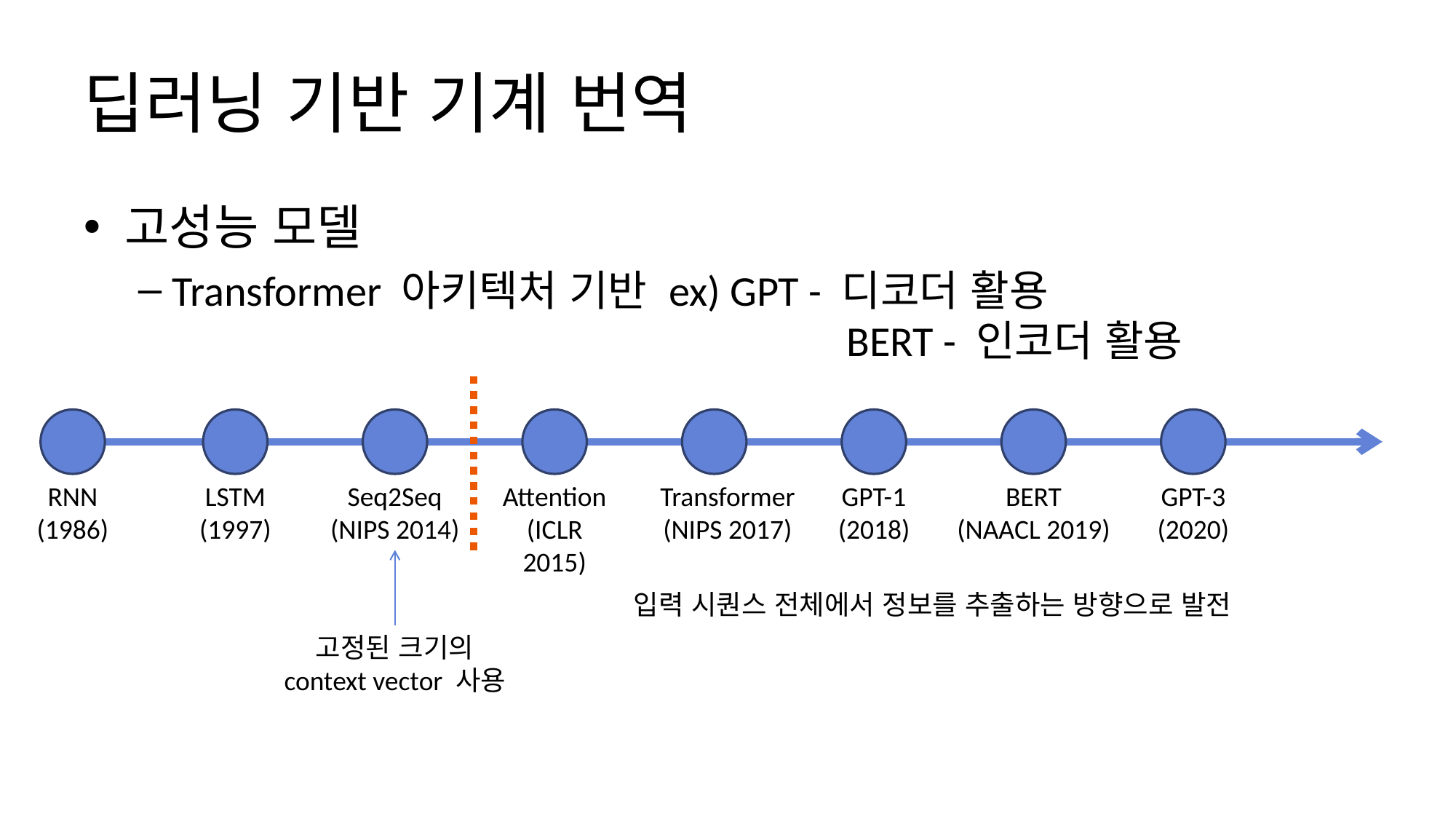

# 딥러닝 기반 기계 번역
고성능 모델
Transformer 아키텍처 기반 ex) GPT - 디코더 활용
					          BERT - 인코더 활용

Seq2Seq
(NIPS 2014)
BERT
(NAACL 2019)
Attention
(ICLR 2015)
LSTM
(1997)
GPT-3
(2020)
Transformer
(NIPS 2017)
GPT-1
(2018)
RNN
(1986)
입력 시퀀스 전체에서 정보를 추출하는 방향으로 발전
고정된 크기의 context vector 사용